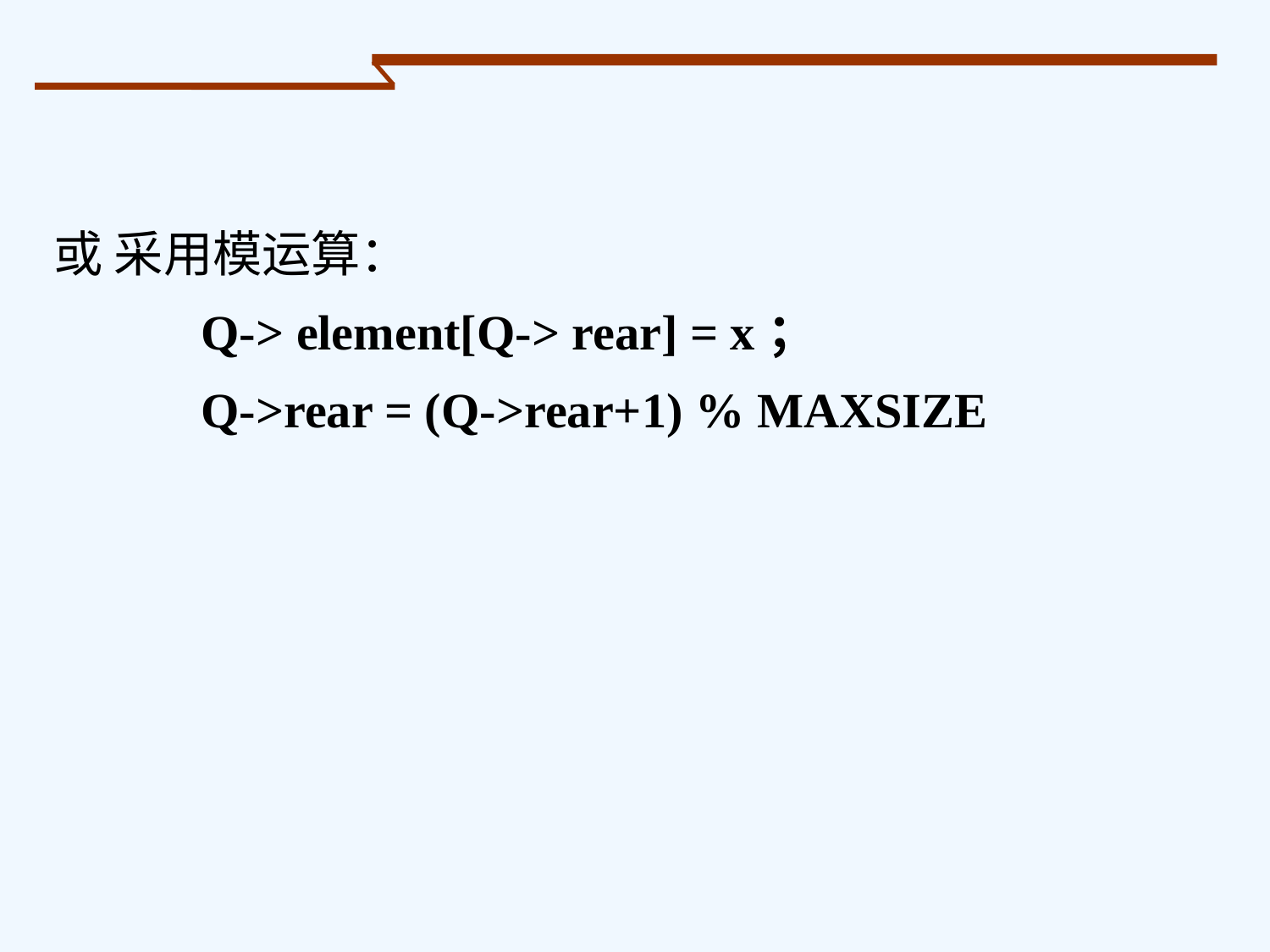

或 采用模运算：
            Q-> element[Q-> rear] = x；
            Q->rear = (Q->rear+1) % MAXSIZE